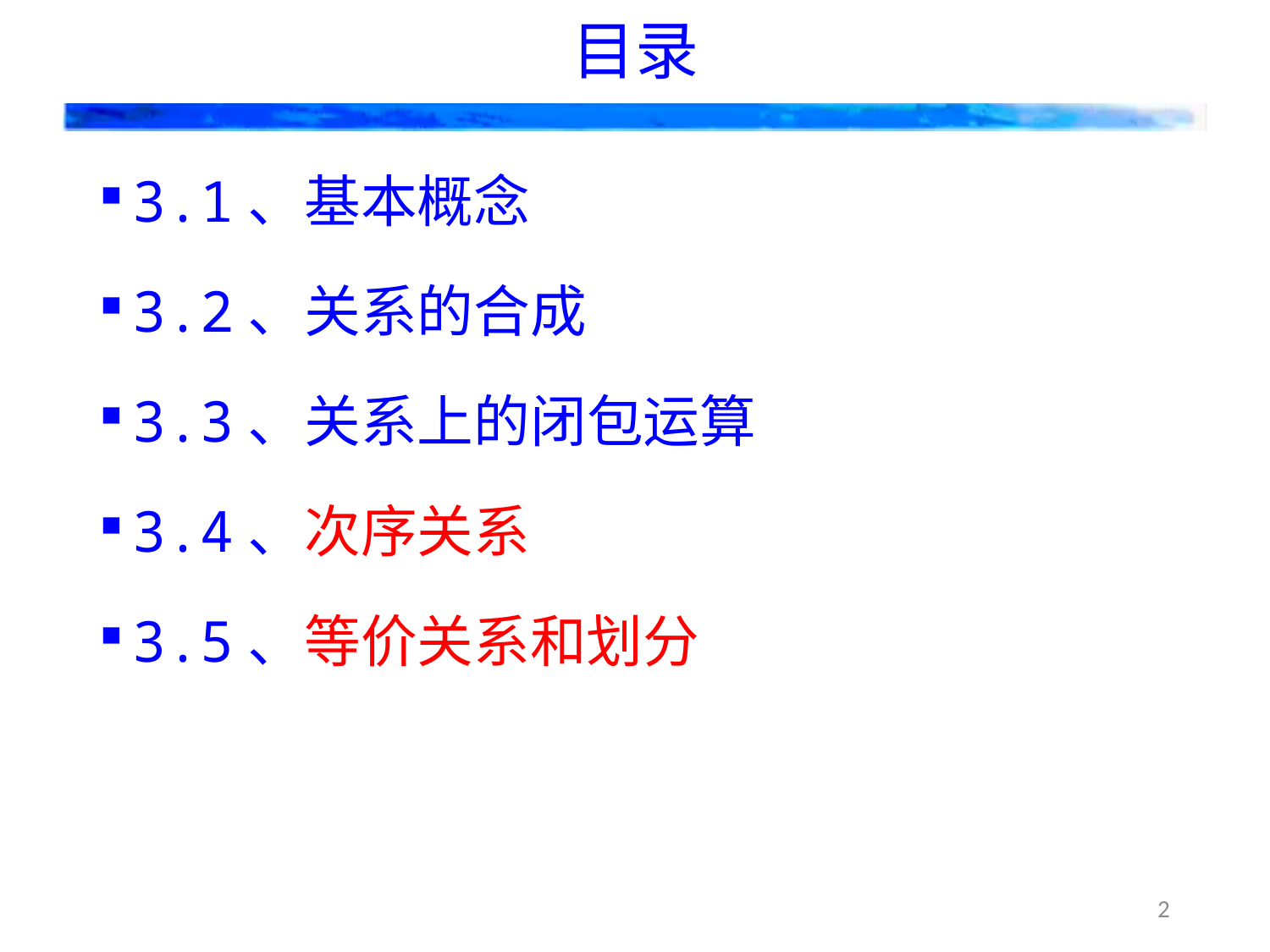

# 目录
3.1、基本概念
3.2、关系的合成
3.3、关系上的闭包运算
3.4、次序关系
3.5、等价关系和划分
2